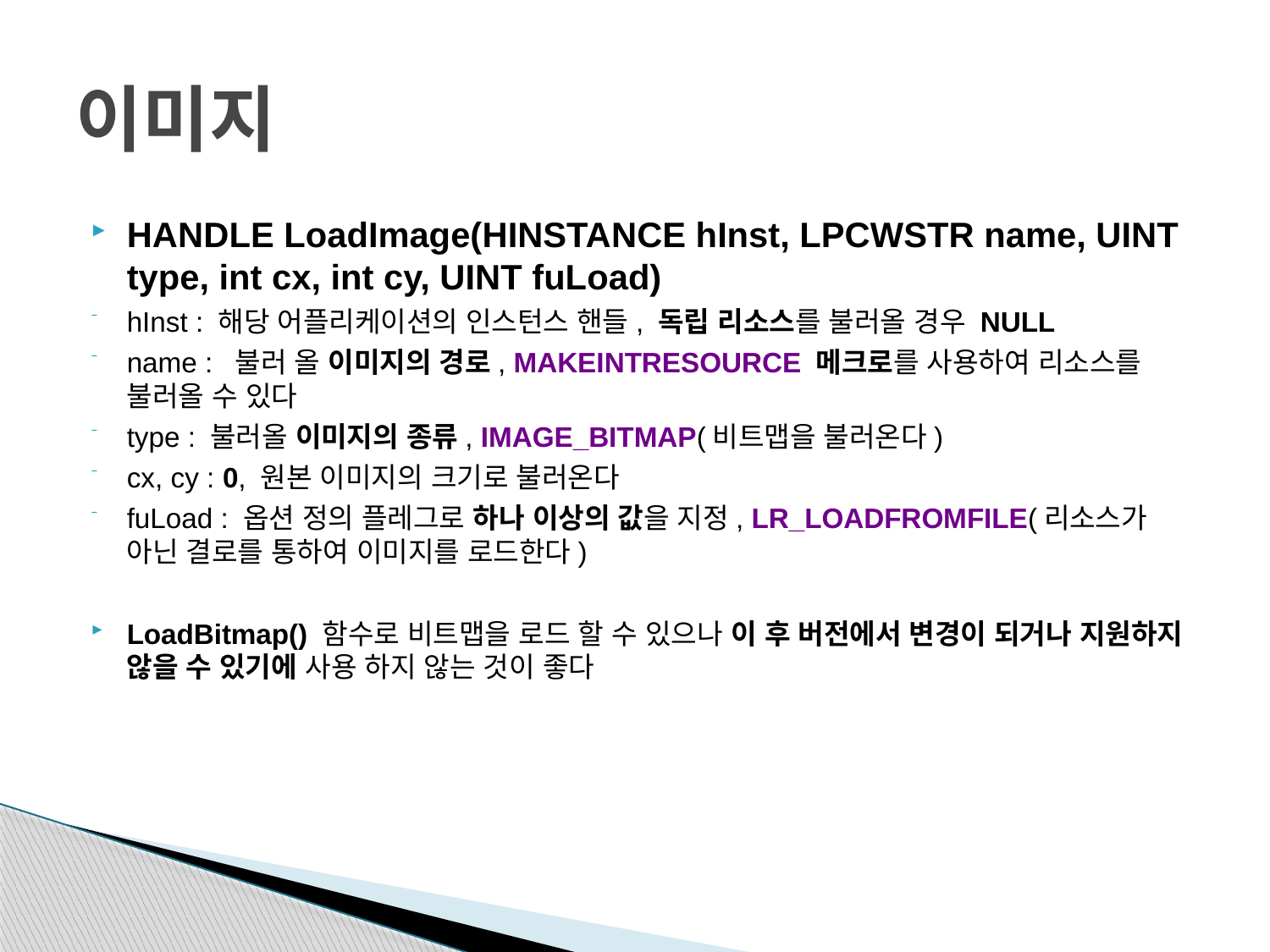

# 이미지
HANDLE LoadImage(HINSTANCE hInst, LPCWSTR name, UINT type, int cx, int cy, UINT fuLoad)
hInst : 해당 어플리케이션의 인스턴스 핸들, 독립 리소스를 불러올 경우 NULL
name :  불러 올 이미지의 경로, MAKEINTRESOURCE 메크로를 사용하여 리소스를 불러올 수 있다
type : 불러올 이미지의 종류, IMAGE_BITMAP(비트맵을 불러온다)
cx, cy : 0, 원본 이미지의 크기로 불러온다
fuLoad : 옵션 정의 플레그로 하나 이상의 값을 지정, LR_LOADFROMFILE(리소스가 아닌 결로를 통하여 이미지를 로드한다)

LoadBitmap() 함수로 비트맵을 로드 할 수 있으나 이 후 버전에서 변경이 되거나 지원하지 않을 수 있기에 사용 하지 않는 것이 좋다